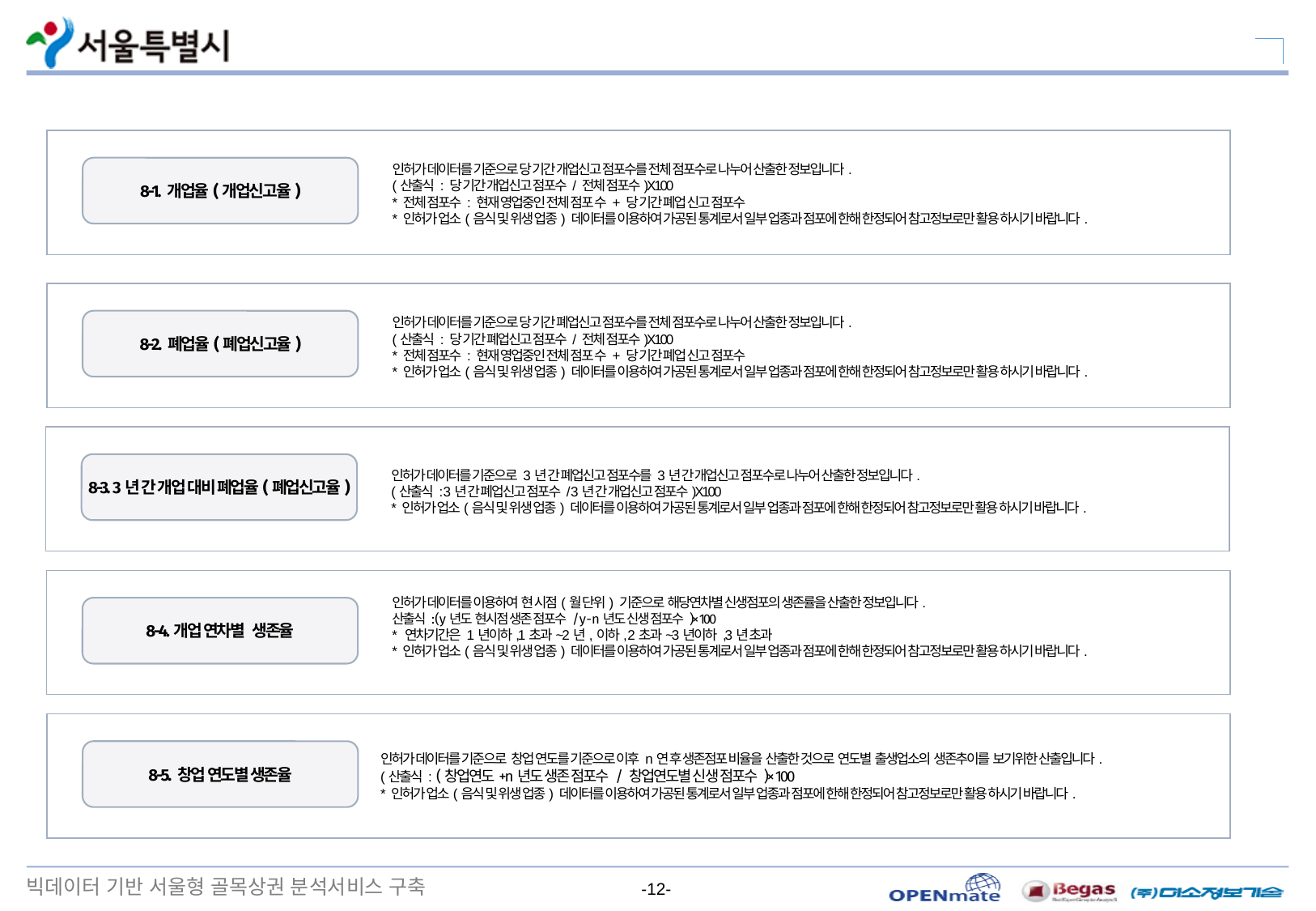

인허가 데이터를 기준으로 당 기간 개업신고 점포수를 전체 점포수로 나누어 산출한 정보입니다.
(산출식 : 당 기간 개업신고 점포수 / 전체 점포수)X100
* 전체 점포수 : 현재 영업중인 전체 점포 수 + 당 기간 폐업 신고 점포수
* 인허가 업소(음식 및 위생 업종) 데이터를 이용하여 가공된 통계로서 일부 업종과 점포에 한해 한정되어 참고정보로만 활용 하시기 바랍니다.

8-1. 개업율(개업신고율)

인허가 데이터를 기준으로 당 기간 폐업신고 점포수를 전체 점포수로 나누어 산출한 정보입니다.
(산출식 : 당 기간 폐업신고 점포수 / 전체 점포수)X100
* 전체 점포수 : 현재 영업중인 전체 점포 수 + 당 기간 폐업 신고 점포수
* 인허가 업소(음식 및 위생 업종) 데이터를 이용하여 가공된 통계로서 일부 업종과 점포에 한해 한정되어 참고정보로만 활용 하시기 바랍니다.

8-2. 폐업율(폐업신고율)

인허가 데이터를 기준으로 3년 간 폐업신고 점포수를 3년 간 개업신고 점포수로 나누어 산출한 정보입니다.
(산출식 : 3년 간 폐업신고 점포수 / 3년 간 개업신고 점포수)X100
* 인허가 업소(음식 및 위생 업종) 데이터를 이용하여 가공된 통계로서 일부 업종과 점포에 한해 한정되어 참고정보로만 활용 하시기 바랍니다.

8-3. 3년 간 개업 대비 폐업율(폐업신고율)

인허가 데이터를 이용하여  현 시점(월 단위) 기준으로  해당연차별 신생점포의 생존률을 산출한 정보입니다.
산출식 : ( y년도  현시점 생존 점포수 / y - n년도 신생 점포수 )× 100
*  연차기간은 1년이하,1초과~2년,이하, 2초과~3년이하 ,3년 초과
* 인허가 업소(음식 및 위생 업종) 데이터를 이용하여 가공된 통계로서 일부 업종과 점포에 한해 한정되어 참고정보로만 활용 하시기 바랍니다.

8-4.개업 연차별   생존율

8-5. 창업 연도별 생존율
인허가 데이터를 기준으로  창업 연도를 기준으로 이후 n연 후 생존점포 비율을  산출한 것으로  연도별  출생업소의  생존추이를  보기위한 산출입니다.
(산출식 :  (창업연도+n년도 생존 점포수 / 창업연도별 신생 점포수 )× 100
* 인허가 업소(음식 및 위생 업종) 데이터를 이용하여 가공된 통계로서 일부 업종과 점포에 한해 한정되어 참고정보로만 활용 하시기 바랍니다.